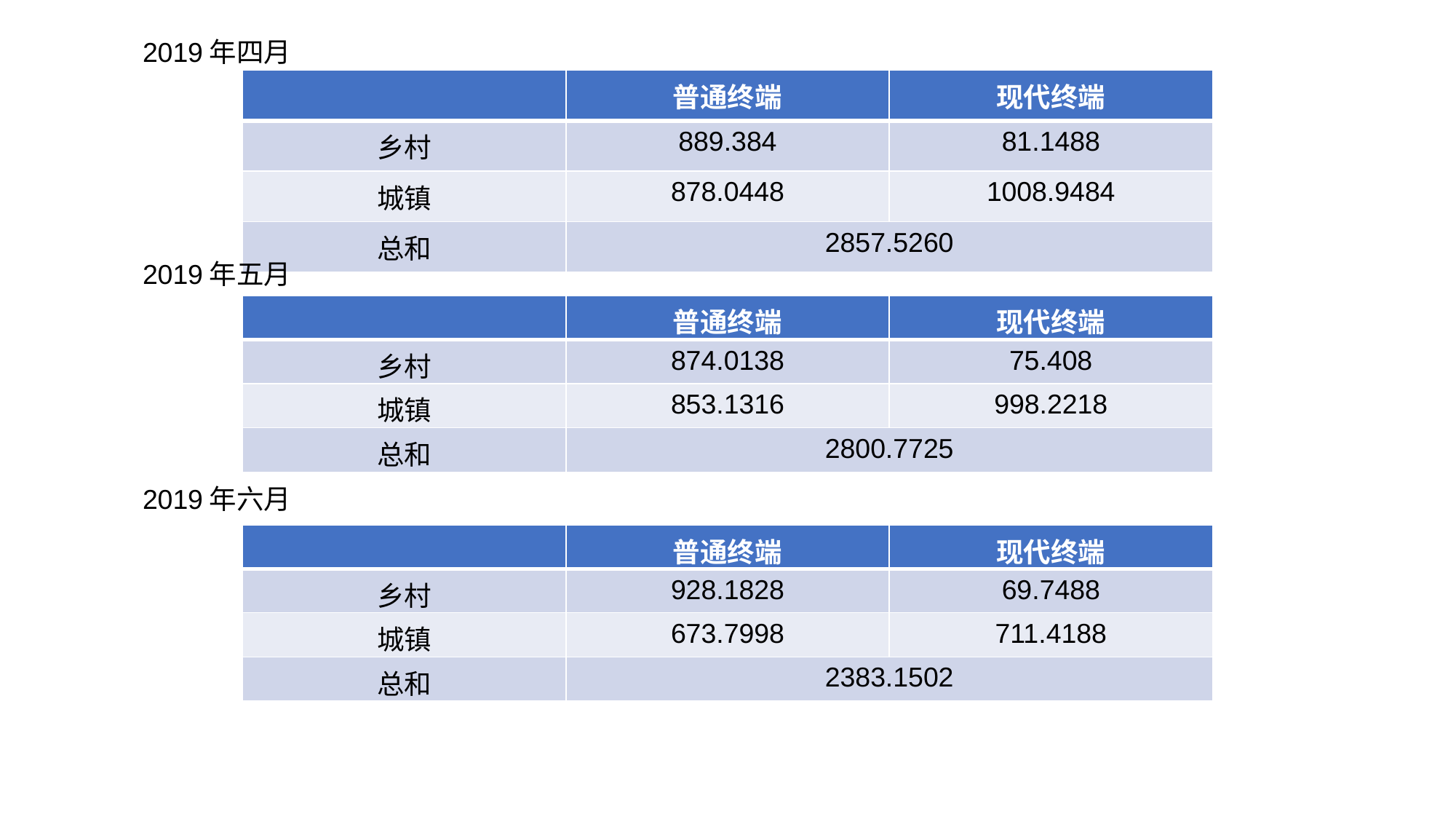

2019年四月
|  | 普通终端 | 现代终端 |
| --- | --- | --- |
| 乡村 | 889.384 | 81.1488 |
| 城镇 | 878.0448 | 1008.9484 |
| 总和 | 2857.5260 |  |
2019年五月
|  | 普通终端 | 现代终端 |
| --- | --- | --- |
| 乡村 | 874.0138 | 75.408 |
| 城镇 | 853.1316 | 998.2218 |
| 总和 | 2800.7725 |  |
2019年六月
|  | 普通终端 | 现代终端 |
| --- | --- | --- |
| 乡村 | 928.1828 | 69.7488 |
| 城镇 | 673.7998 | 711.4188 |
| 总和 | 2383.1502 |  |